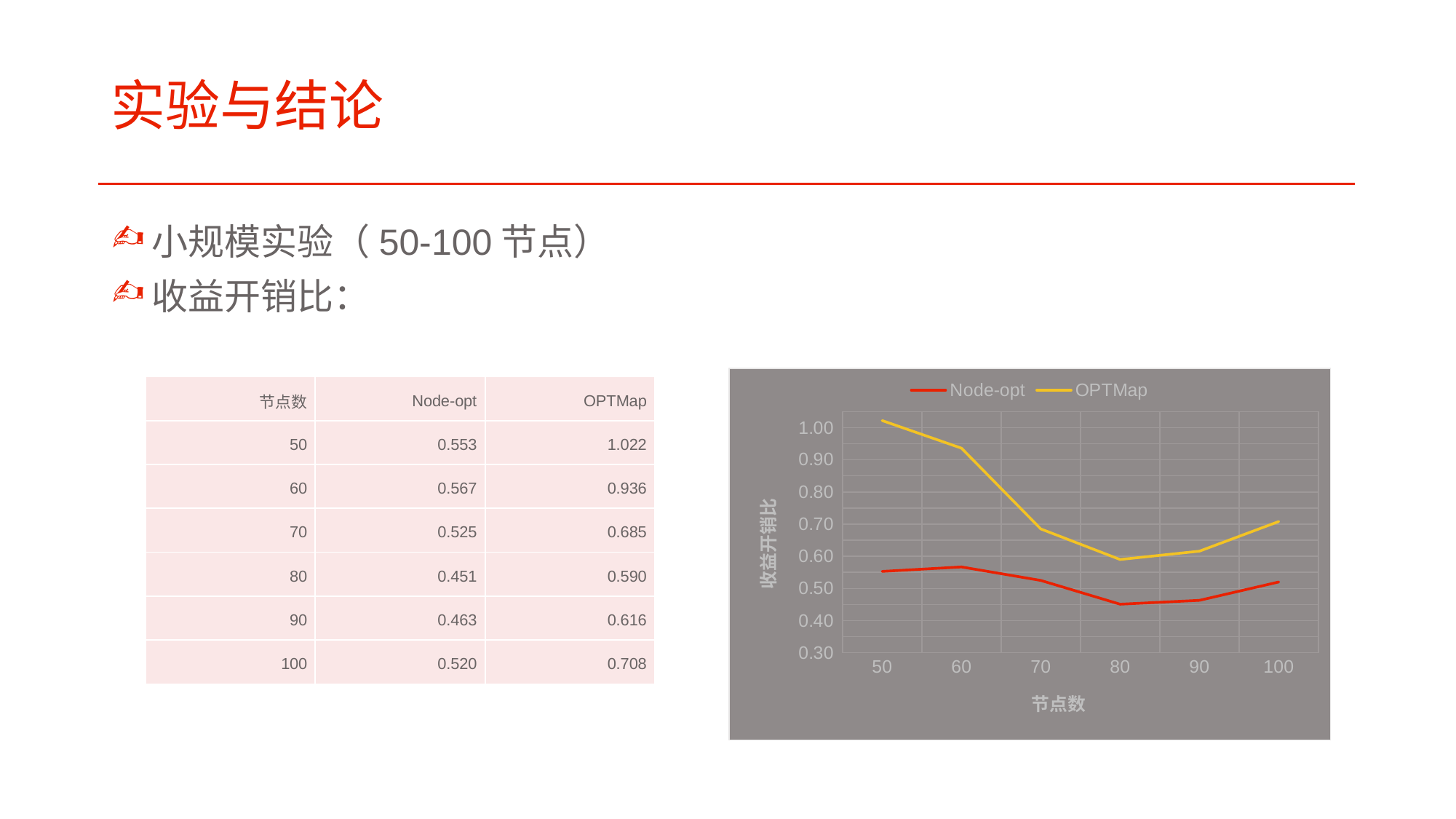

# 实验与结论
小规模实验（50-100节点）
收益开销比：

### Chart

| Category | Node-opt | OPTMap |
|---|---|---|
| 50 | 0.553 | 1.022 |
| 60 | 0.567 | 0.936 |
| 70 | 0.525 | 0.685 |
| 80 | 0.451 | 0.59 |
| 90 | 0.463 | 0.616 |
| 100 | 0.52 | 0.708 |
| 节点数 | Node-opt | OPTMap |
| --- | --- | --- |
| 50 | 0.553 | 1.022 |
| 60 | 0.567 | 0.936 |
| 70 | 0.525 | 0.685 |
| 80 | 0.451 | 0.590 |
| 90 | 0.463 | 0.616 |
| 100 | 0.520 | 0.708 |